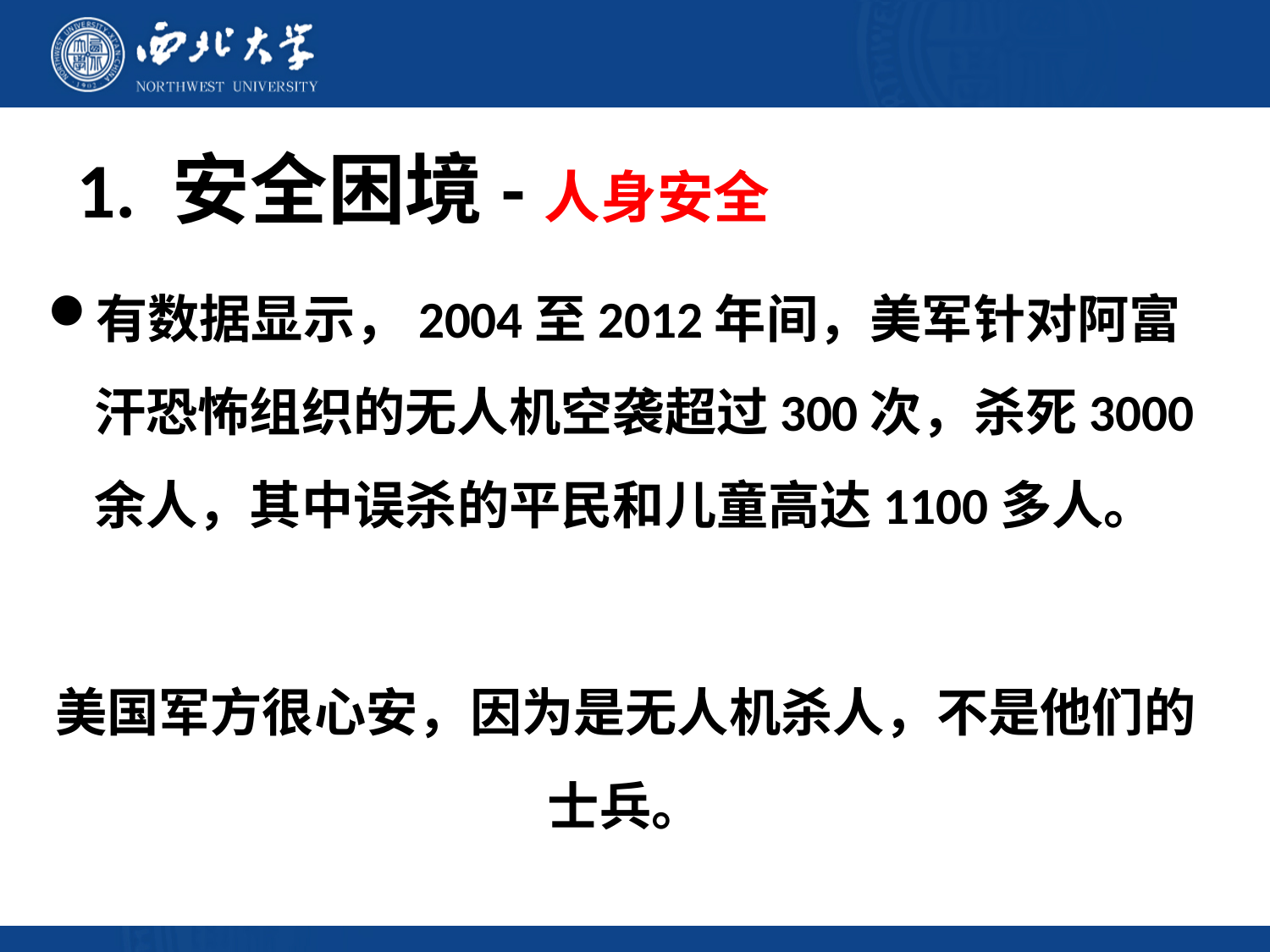

# 1. 安全困境-人身安全
有数据显示，2004至2012年间，美军针对阿富汗恐怖组织的无人机空袭超过300次，杀死3000余人，其中误杀的平民和儿童高达1100多人。

美国军方很心安，因为是无人机杀人，不是他们的士兵。